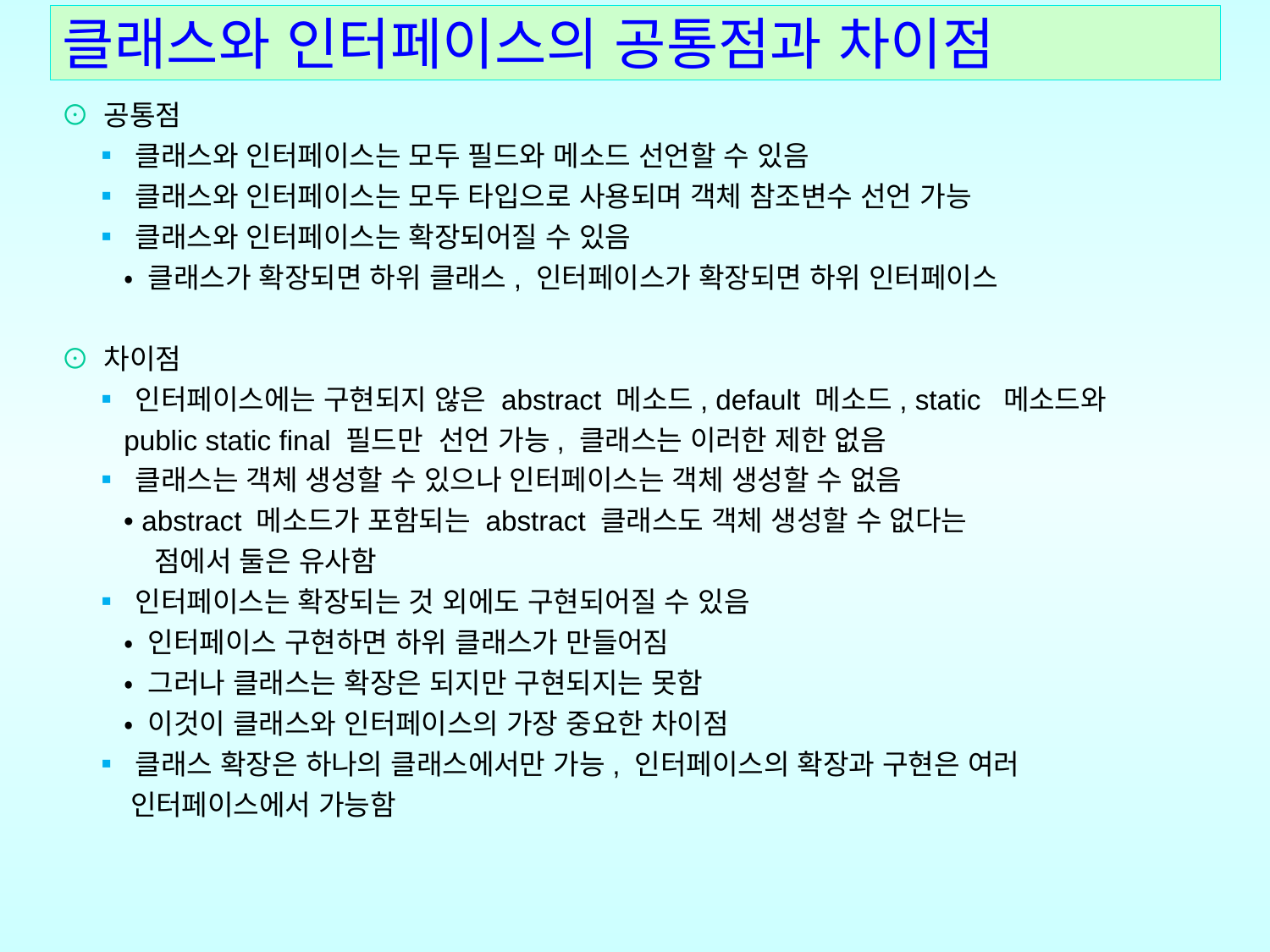

# 클래스와 인터페이스의 공통점과 차이점
⊙ 공통점
    ▪ 클래스와 인터페이스는 모두 필드와 메소드 선언할 수 있음
    ▪ 클래스와 인터페이스는 모두 타입으로 사용되며 객체 참조변수 선언 가능
    ▪ 클래스와 인터페이스는 확장되어질 수 있음
        • 클래스가 확장되면 하위 클래스, 인터페이스가 확장되면 하위 인터페이스

⊙ 차이점
    ▪ 인터페이스에는 구현되지 않은 abstract 메소드, default 메소드, static  메소드와
        public static final 필드만  선언 가능, 클래스는 이러한 제한 없음
    ▪ 클래스는 객체 생성할 수 있으나 인터페이스는 객체 생성할 수 없음
        • abstract 메소드가 포함되는 abstract 클래스도 객체 생성할 수 없다는
           점에서 둘은 유사함
    ▪ 인터페이스는 확장되는 것 외에도 구현되어질 수 있음
        • 인터페이스 구현하면 하위 클래스가 만들어짐
        • 그러나 클래스는 확장은 되지만 구현되지는 못함
        • 이것이 클래스와 인터페이스의 가장 중요한 차이점
    ▪ 클래스 확장은 하나의 클래스에서만 가능, 인터페이스의 확장과 구현은 여러
        인터페이스에서 가능함